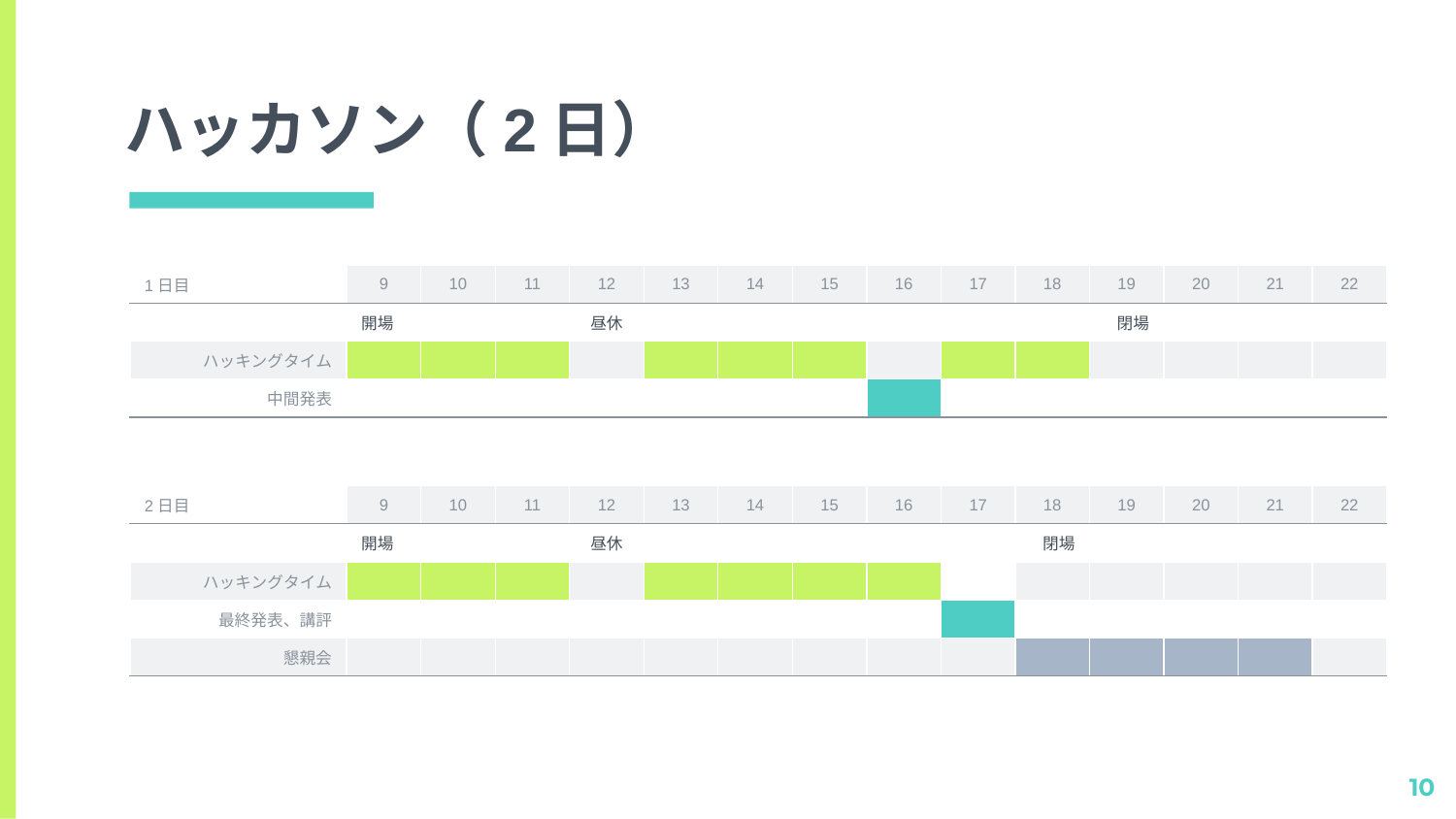

# ハッカソン（2日）
| 1日目 | 9 | 10 | 11 | 12 | 13 | 14 | 15 | 16 | 17 | 18 | 19 | 20 | 21 | 22 |
| --- | --- | --- | --- | --- | --- | --- | --- | --- | --- | --- | --- | --- | --- | --- |
|  | 開場 |  |  | 昼休 |  |  |  |  |  |  | 閉場 |  |  |  |
| ハッキングタイム |  |  |  |  |  |  |  |  |  |  |  |  |  |  |
| 中間発表 |  |  |  |  |  |  |  |  |  |  |  |  |  |  |
| 2日目 | 9 | 10 | 11 | 12 | 13 | 14 | 15 | 16 | 17 | 18 | 19 | 20 | 21 | 22 |
| --- | --- | --- | --- | --- | --- | --- | --- | --- | --- | --- | --- | --- | --- | --- |
|  | 開場 |  |  | 昼休 |  |  |  |  |  | 閉場 |  |  |  |  |
| ハッキングタイム |  |  |  |  |  |  |  |  |  |  |  |  |  |  |
| 最終発表、講評 |  |  |  |  |  |  |  |  |  |  |  |  |  |  |
| 懇親会 |  |  |  |  |  |  |  |  |  |  |  |  |  |  |
10